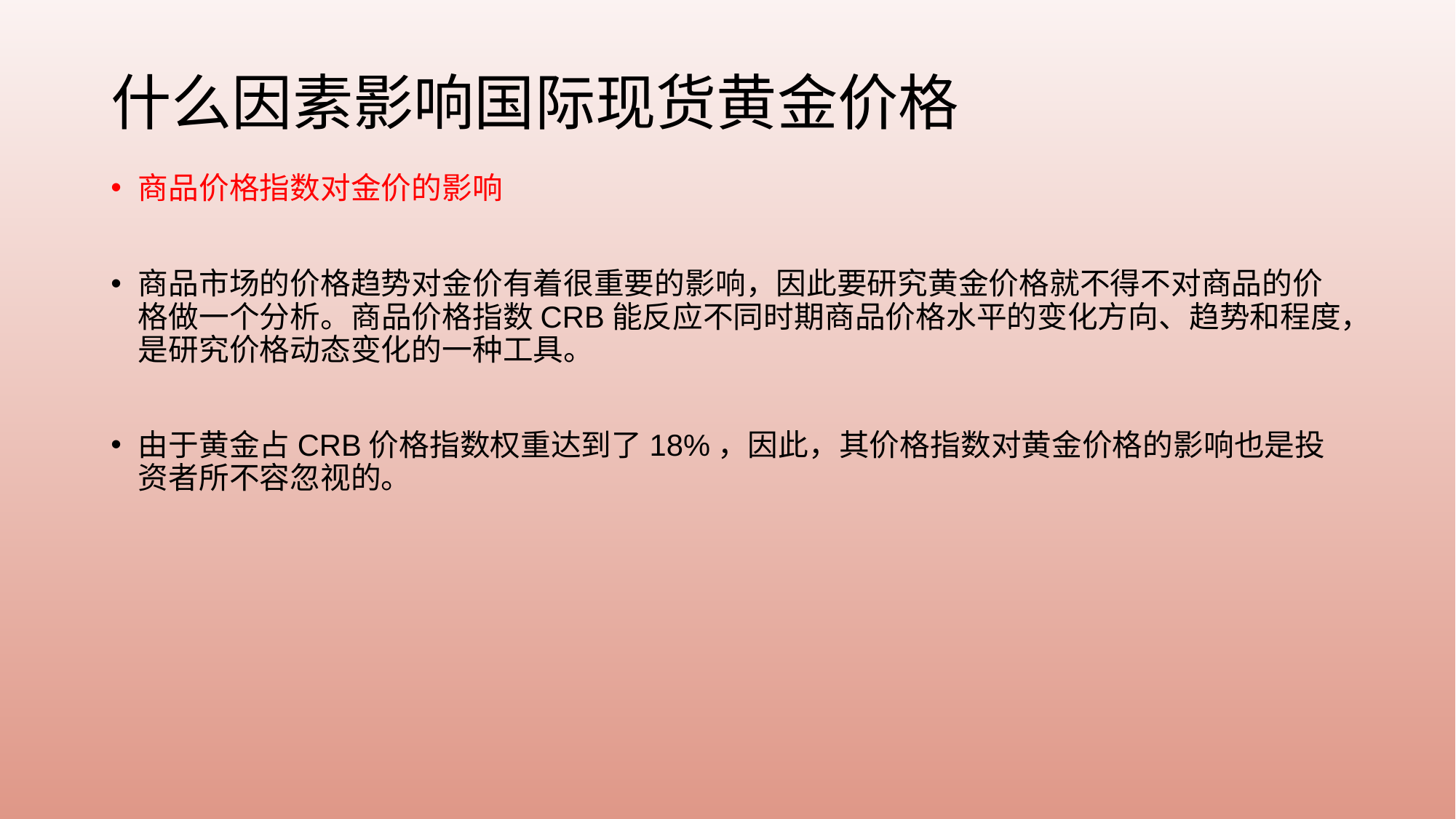

# 什么因素影响国际现货黄金价格
商品价格指数对金价的影响

商品市场的价格趋势对金价有着很重要的影响，因此要研究黄金价格就不得不对商品的价格做一个分析。商品价格指数CRB能反应不同时期商品价格水平的变化方向、趋势和程度，是研究价格动态变化的一种工具。

由于黄金占CRB价格指数权重达到了18%，因此，其价格指数对黄金价格的影响也是投资者所不容忽视的。